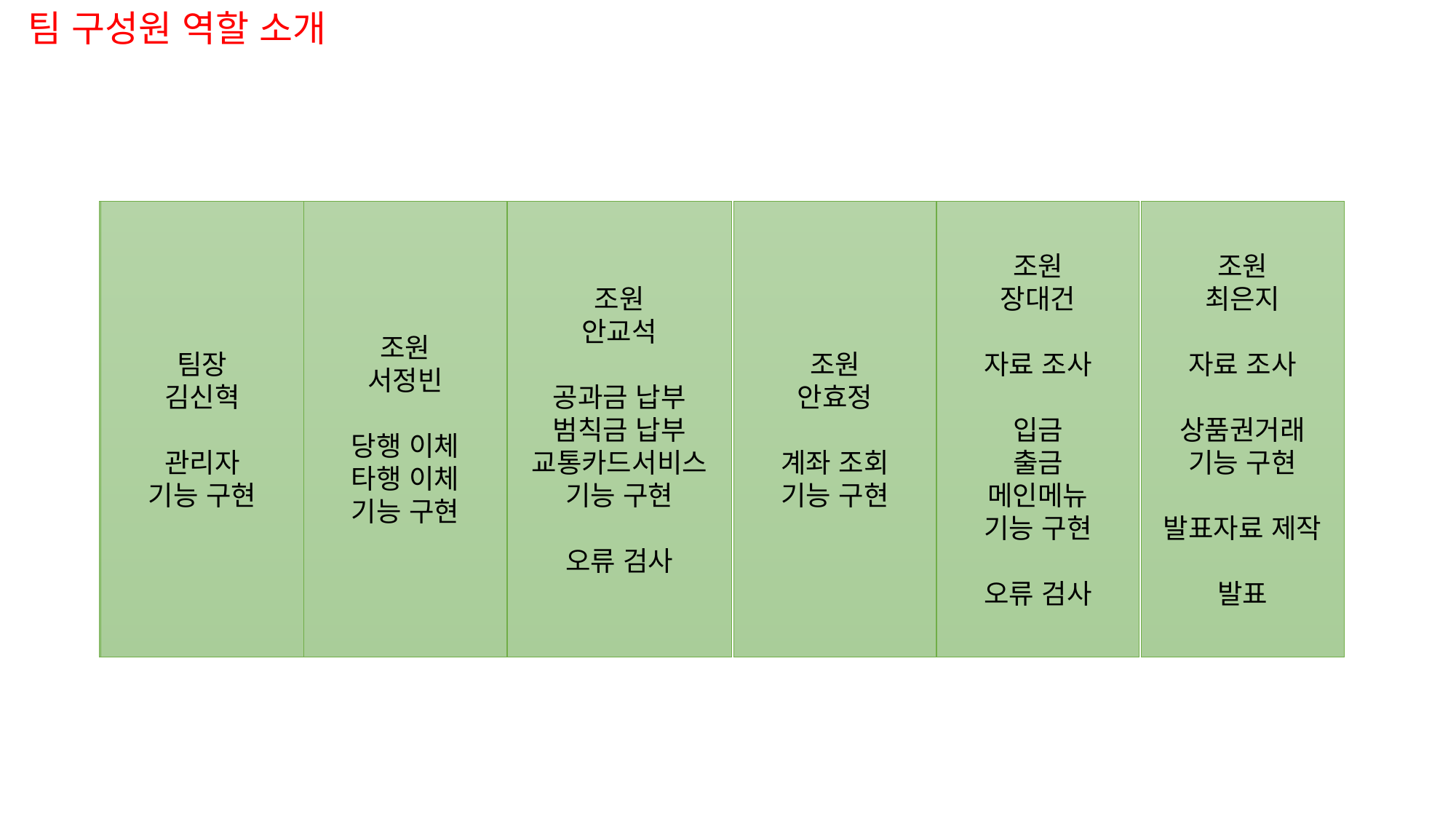

팀 구성원 역할 소개
조원
안교석

공과금 납부
범칙금 납부
교통카드서비스
기능 구현

오류 검사
조원
안효정

계좌 조회
기능 구현
조원
장대건

자료 조사

입금
출금
메인메뉴
기능 구현

오류 검사
조원
최은지

자료 조사

상품권거래
기능 구현

발표자료 제작

발표
팀장
김신혁

관리자
기능 구현
조원
안교석
기능 구현
오류 검사
팀장
김신혁
기능구현
조원
서정빈

당행 이체
타행 이체
기능 구현
조원
서정빈
기능구현